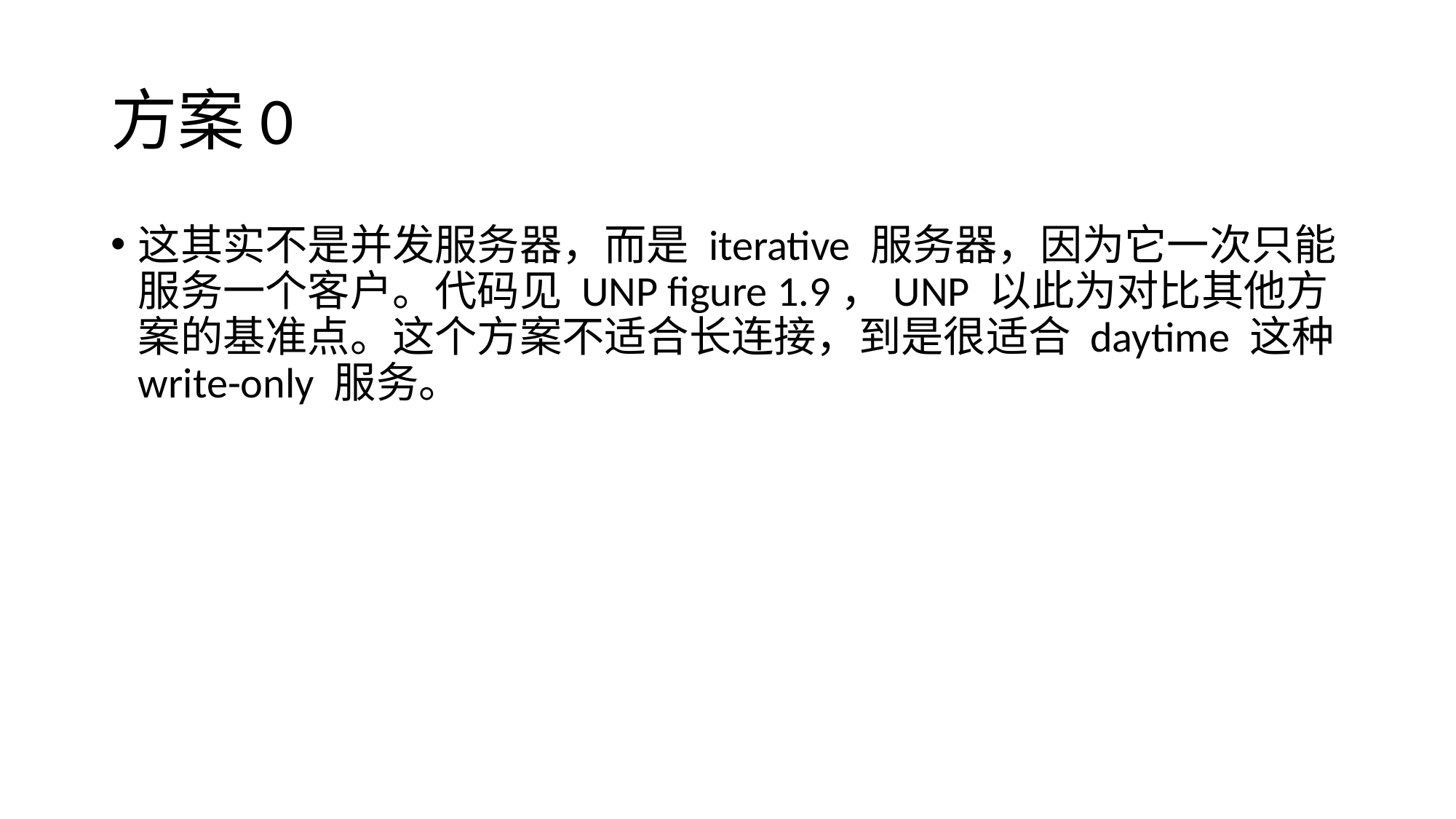

# 方案0
这其实不是并发服务器，而是 iterative 服务器，因为它一次只能服务一个客户。代码见 UNP figure 1.9，UNP 以此为对比其他方案的基准点。这个方案不适合长连接，到是很适合 daytime 这种 write-only 服务。